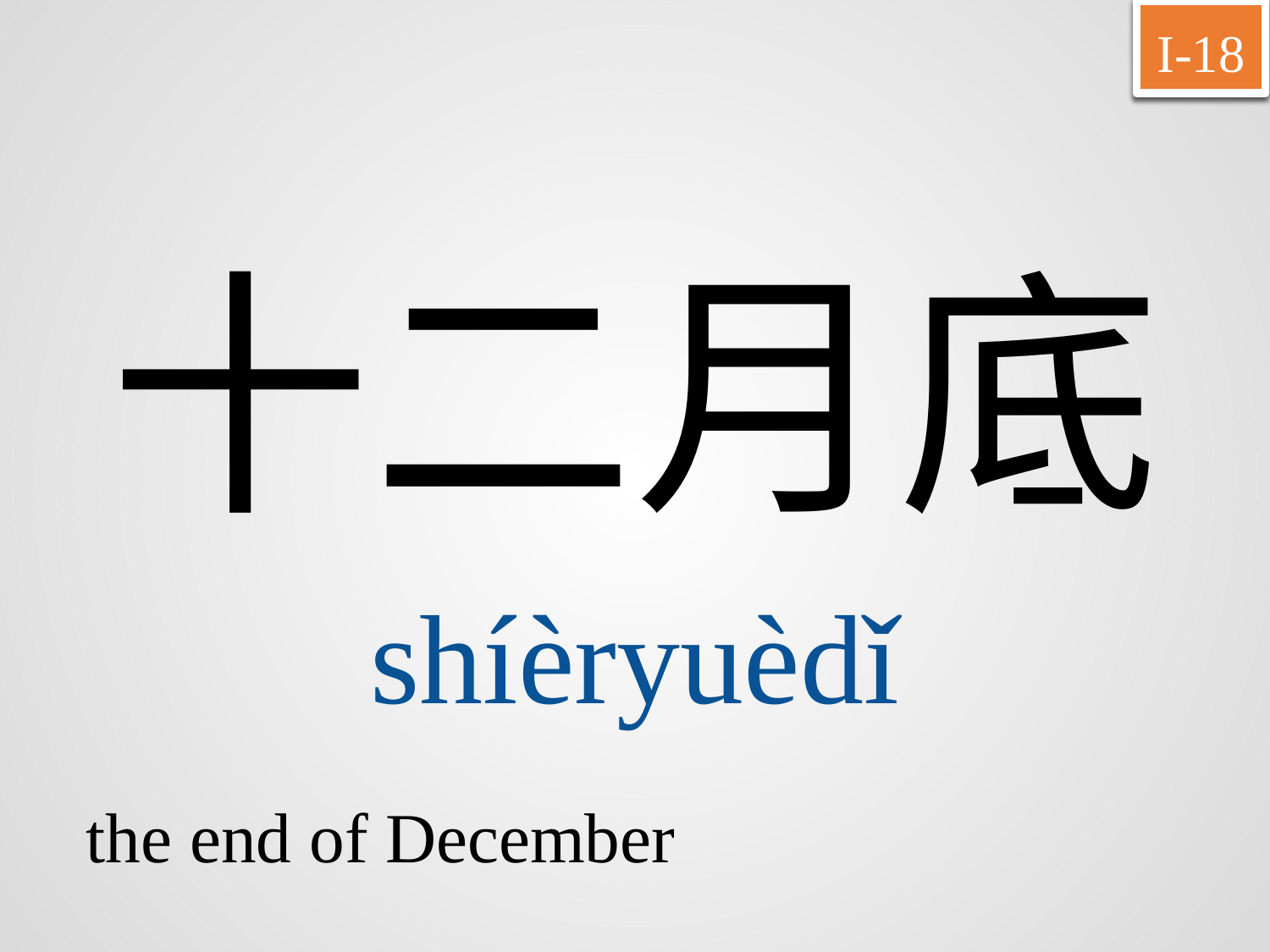

I-18
十二月底
shíèryuèdǐ
the end of December